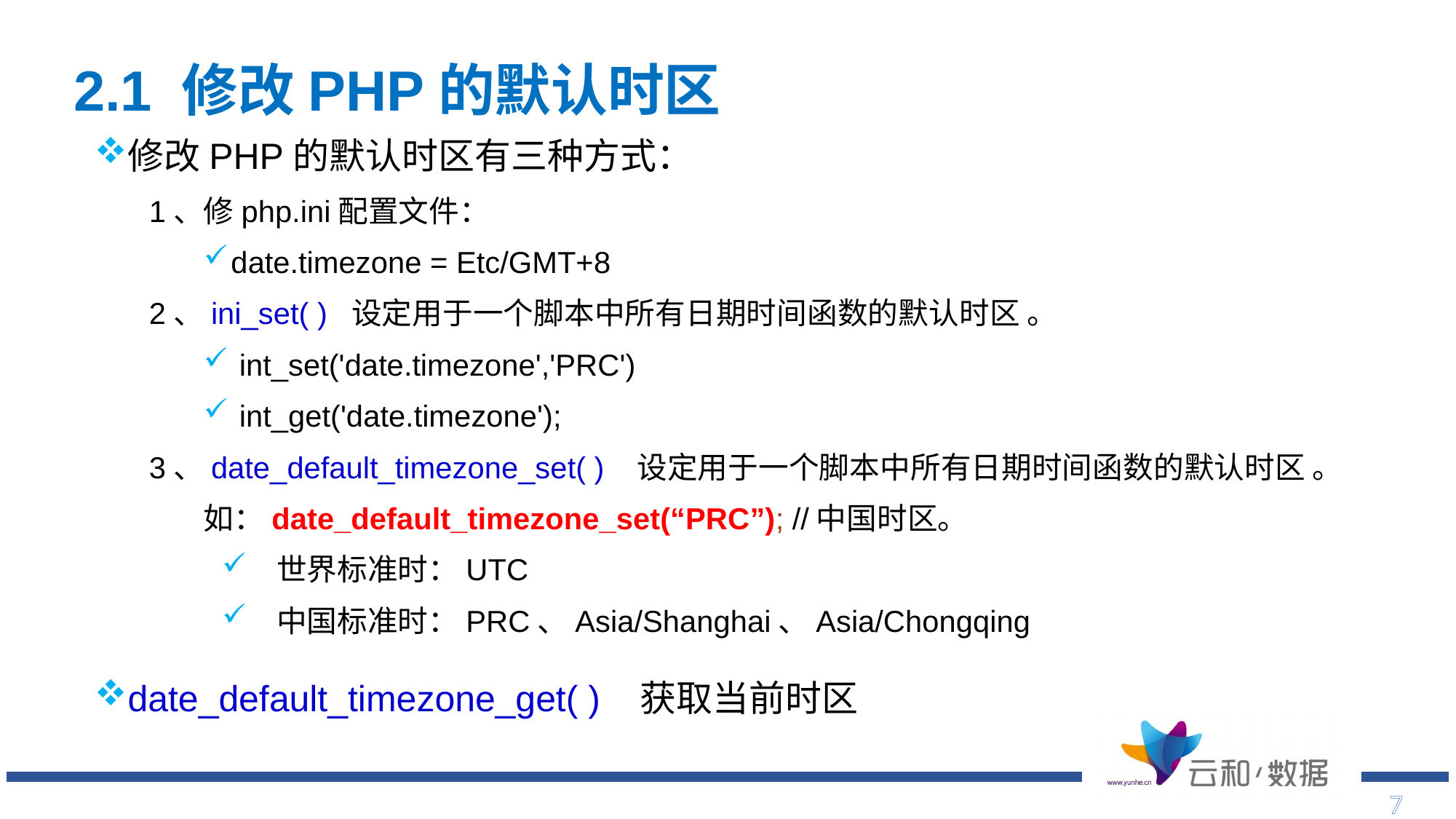

# 2.1 修改PHP的默认时区
修改PHP的默认时区有三种方式：
1、修php.ini配置文件：
date.timezone = Etc/GMT+8
2、ini_set( )  设定用于一个脚本中所有日期时间函数的默认时区 。
 int_set('date.timezone','PRC')
 int_get('date.timezone');
3、date_default_timezone_set( )   设定用于一个脚本中所有日期时间函数的默认时区 。
如：date_default_timezone_set(“PRC”); //中国时区。
世界标准时：UTC
中国标准时：PRC、Asia/Shanghai、Asia/Chongqing
date_default_timezone_get( )   获取当前时区